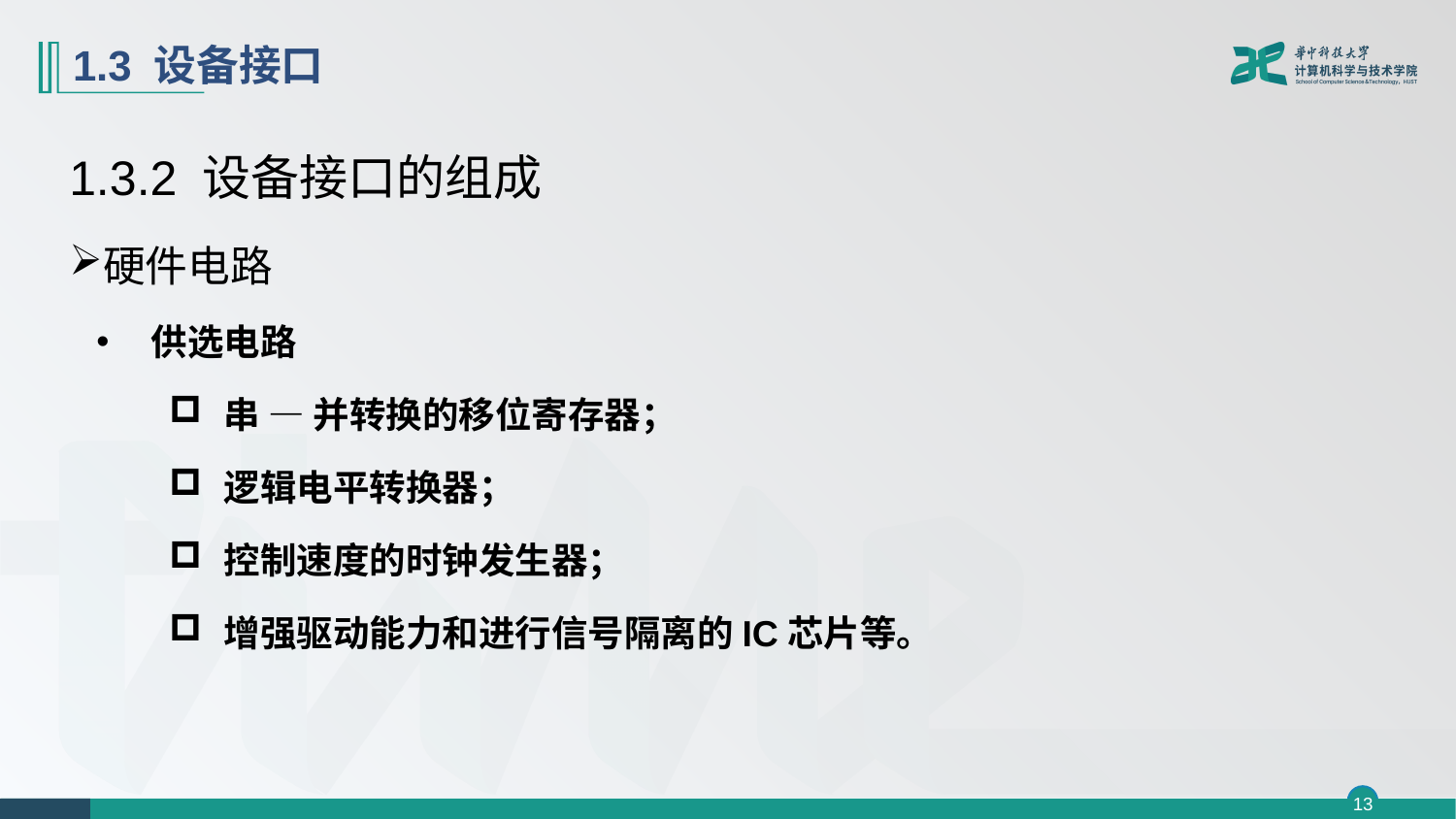

# 1.3 设备接口
1.3.2 设备接口的组成
硬件电路
供选电路
串 — 并转换的移位寄存器；
逻辑电平转换器；
控制速度的时钟发生器；
增强驱动能力和进行信号隔离的IC芯片等。